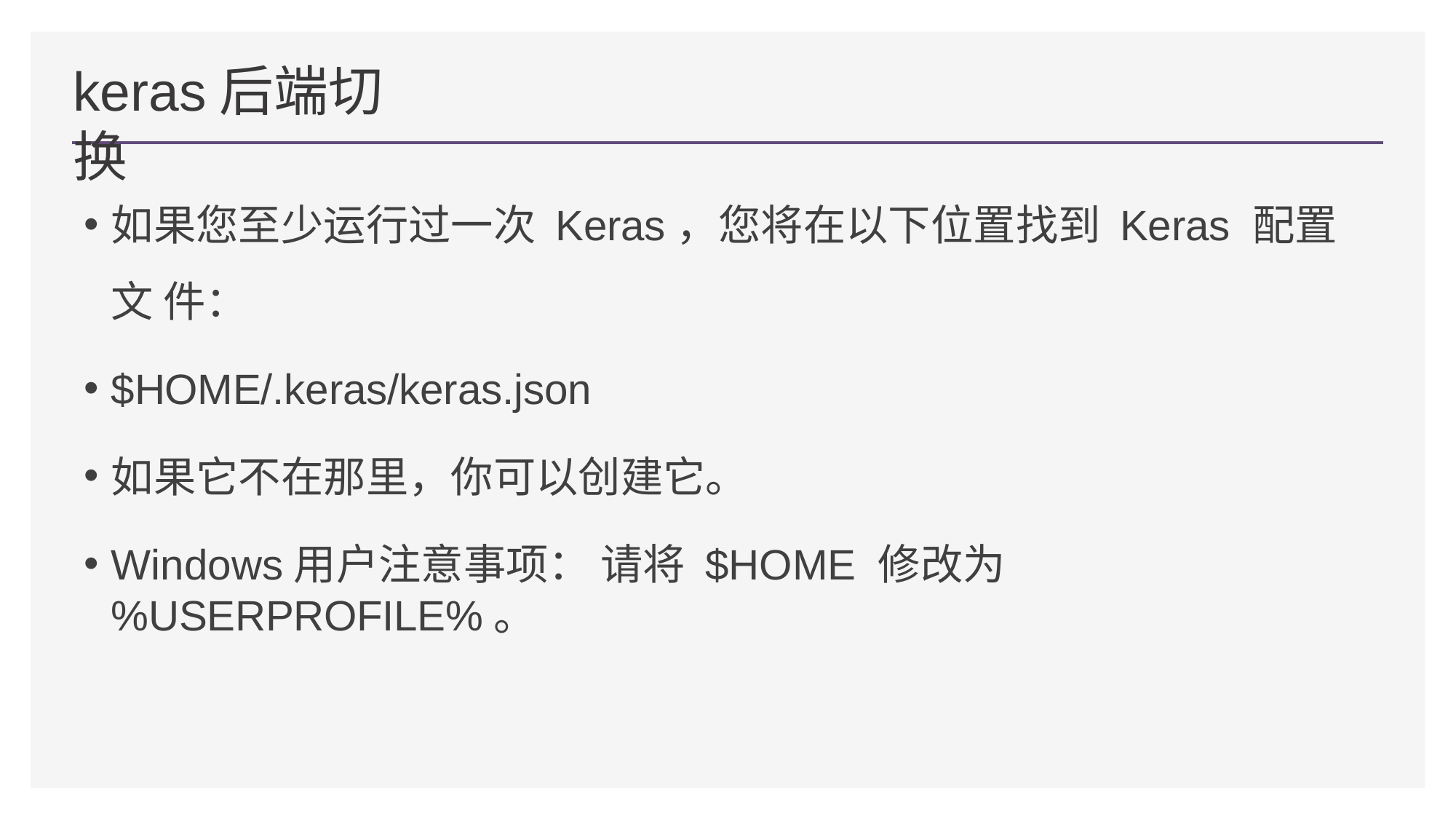

# keras后端切换
如果您至少运行过一次 Keras，您将在以下位置找到 Keras 配置文 件：

$HOME/.keras/keras.json

如果它不在那里，你可以创建它。

Windows用户注意事项： 请将 $HOME 修改为 %USERPROFILE%。